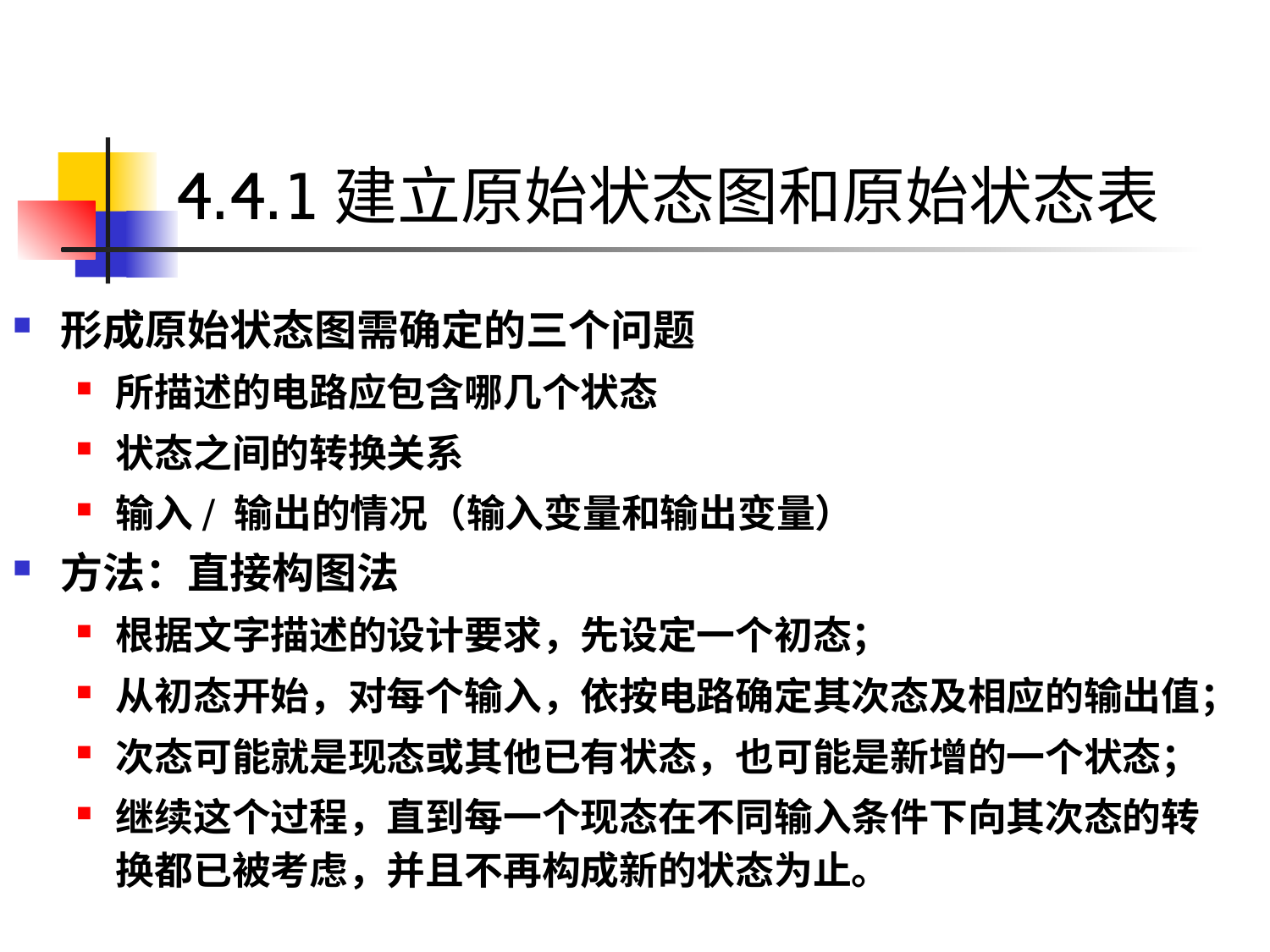

# 4.4.1建立原始状态图和原始状态表
形成原始状态图需确定的三个问题
所描述的电路应包含哪几个状态
状态之间的转换关系
输入/输出的情况（输入变量和输出变量）
方法：直接构图法
根据文字描述的设计要求，先设定一个初态；
从初态开始，对每个输入，依按电路确定其次态及相应的输出值；
次态可能就是现态或其他已有状态，也可能是新增的一个状态；
继续这个过程，直到每一个现态在不同输入条件下向其次态的转换都已被考虑，并且不再构成新的状态为止。